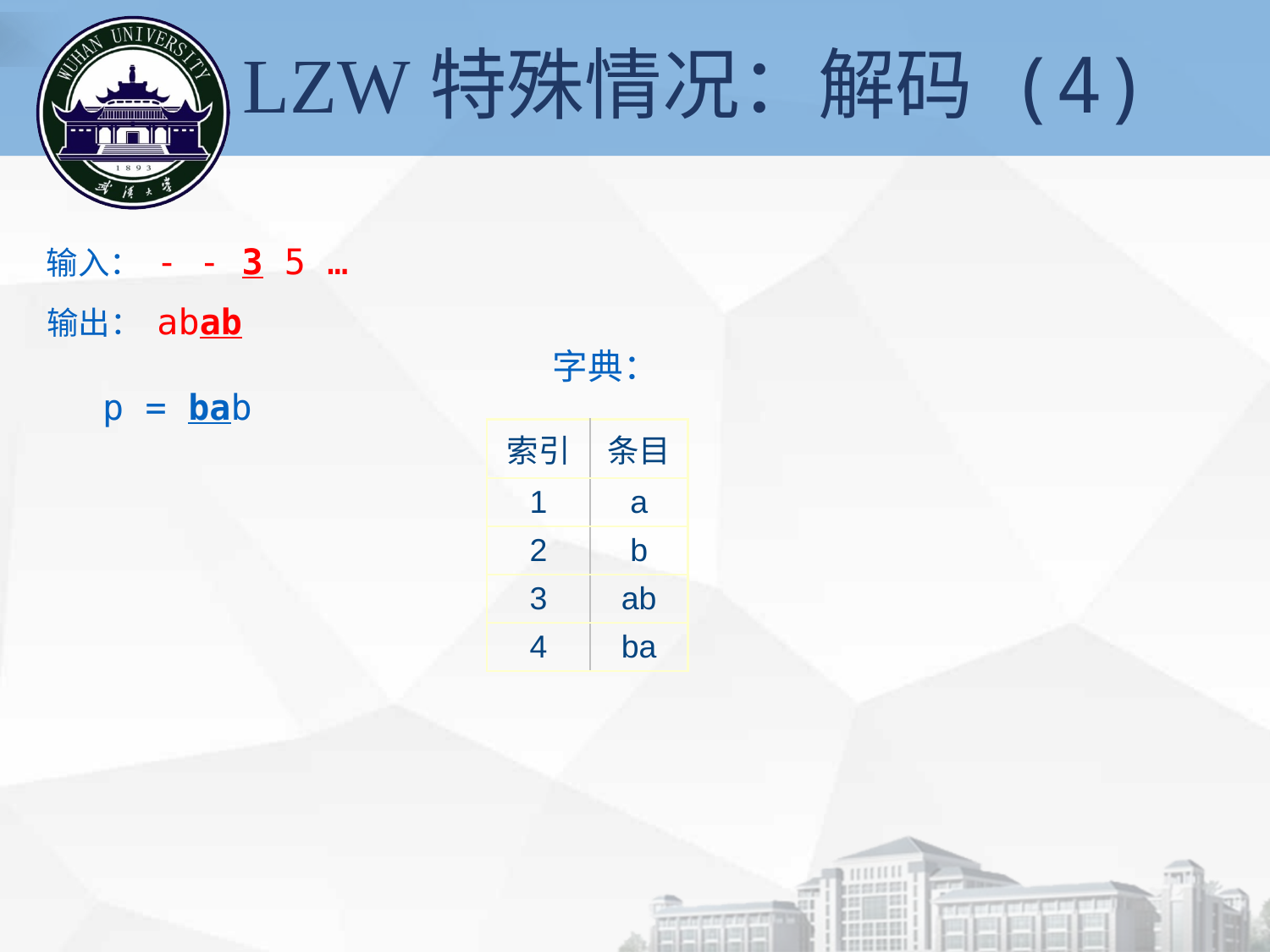

# LZW特殊情况：解码 (4)
输入： - - 3 5 …
输出： abab
字典：
p = bab
| 索引 | 条目 |
| --- | --- |
| 1 | a |
| 2 | b |
| 3 | ab |
| 4 | ba |